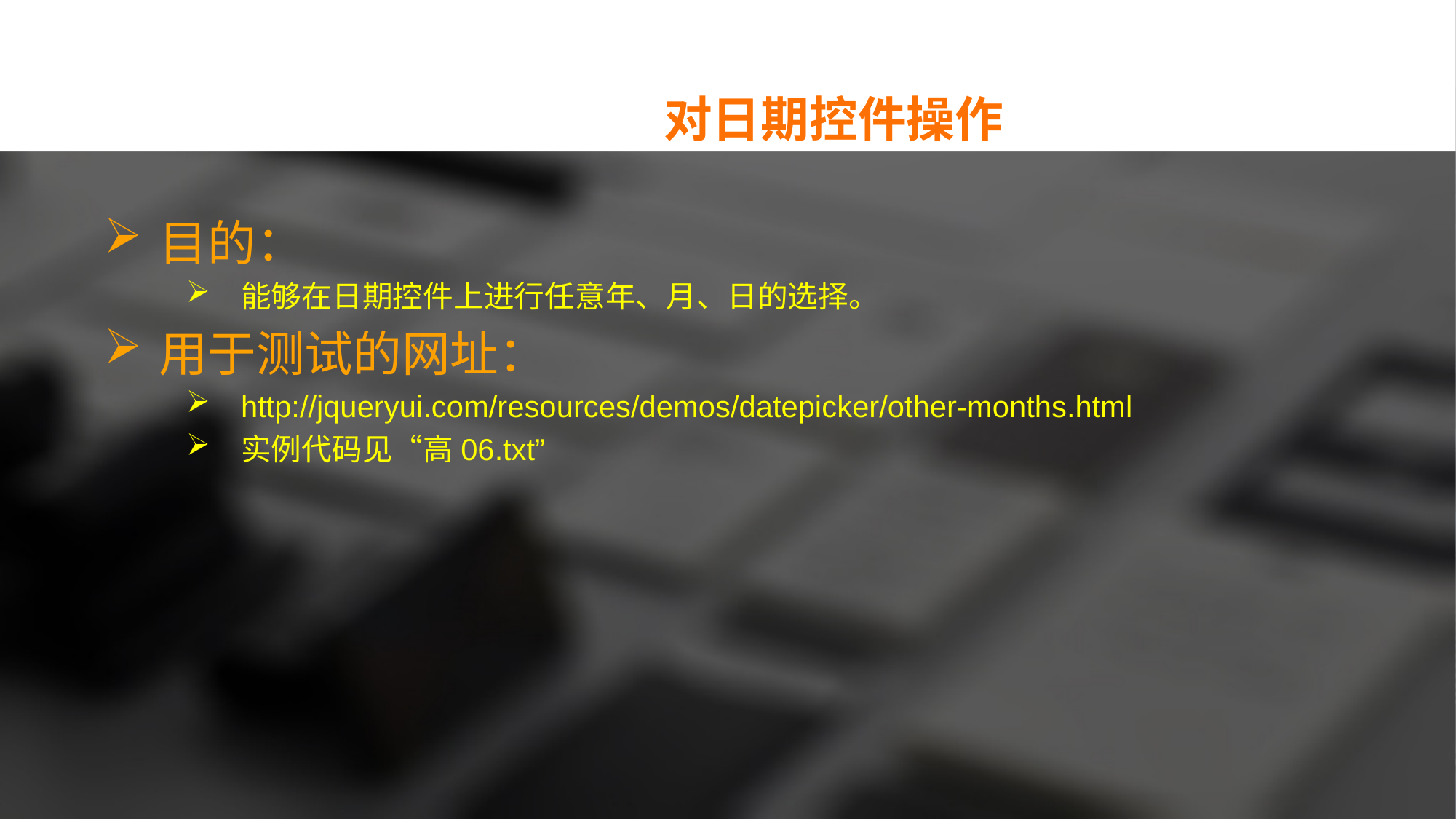

对日期控件操作
目的：
能够在日期控件上进行任意年、月、日的选择。
用于测试的网址：
http://jqueryui.com/resources/demos/datepicker/other-months.html
实例代码见“高06.txt”